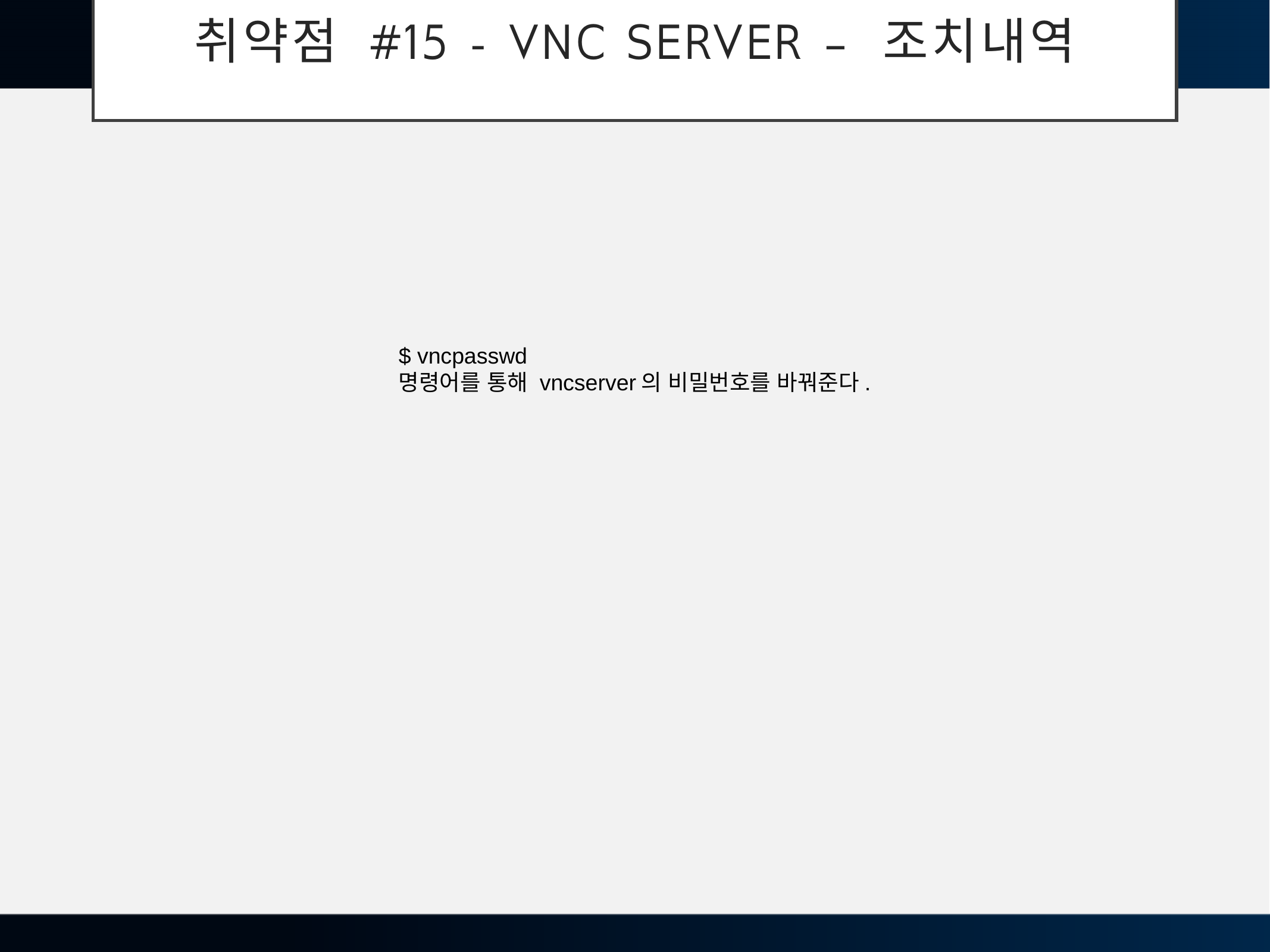

# 취약점 #15 - VNc server – 조치내역

$ vncpasswd
명령어를 통해 vncserver의 비밀번호를 바꿔준다.

42